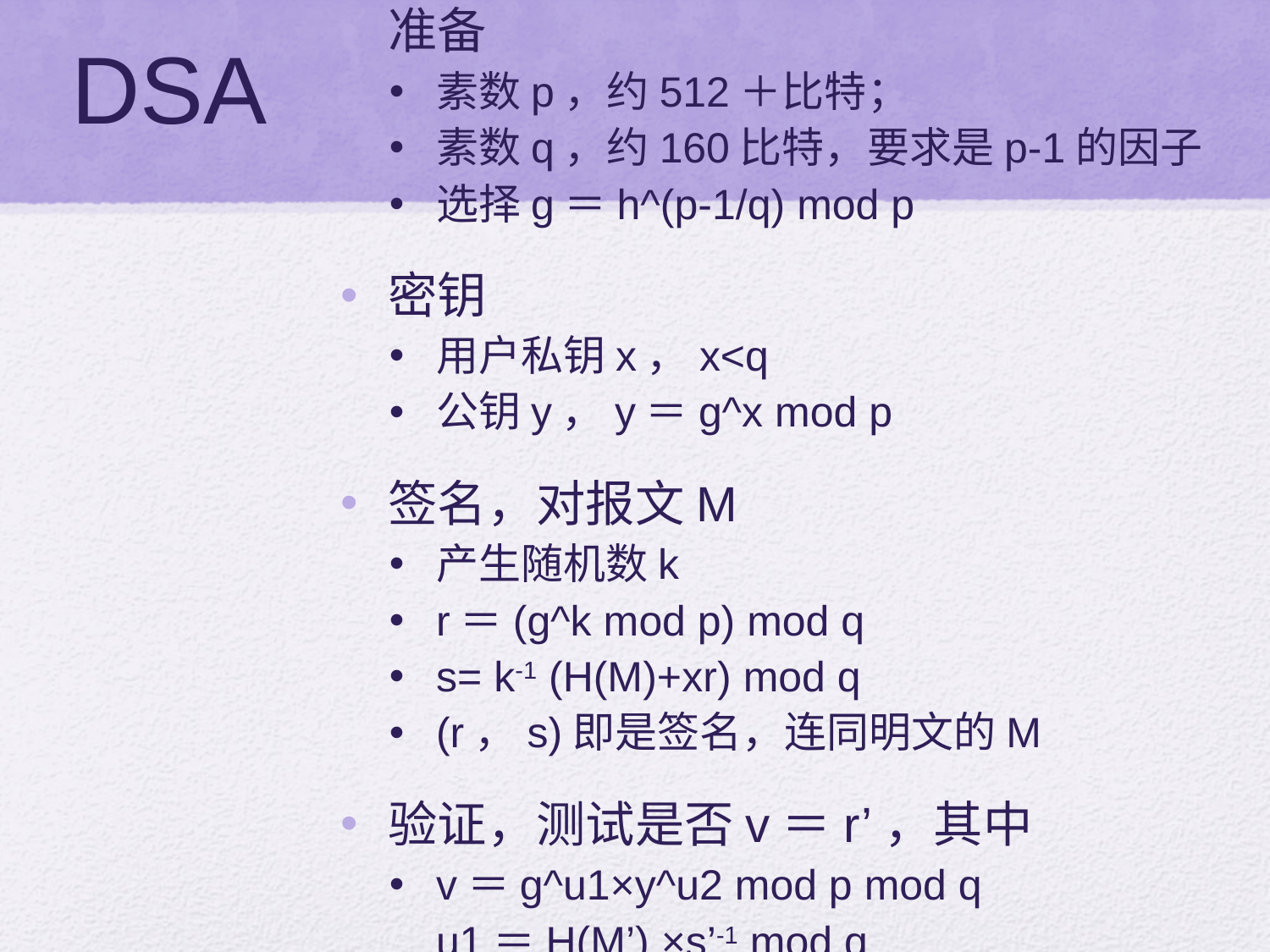

准备
素数p，约512＋比特；
素数q，约160比特，要求是p-1的因子
选择g＝h^(p-1/q) mod p
密钥
用户私钥x，x<q
公钥y，y＝g^x mod p
签名，对报文M
产生随机数k
r＝(g^k mod p) mod q
s= k-1 (H(M)+xr) mod q
(r，s)即是签名，连同明文的M
验证，测试是否v＝r’，其中
v＝g^u1×y^u2 mod p mod q
	u1＝H(M’) ×s’-1 mod q
	u2＝r’×s’-1 mod q

# DSA